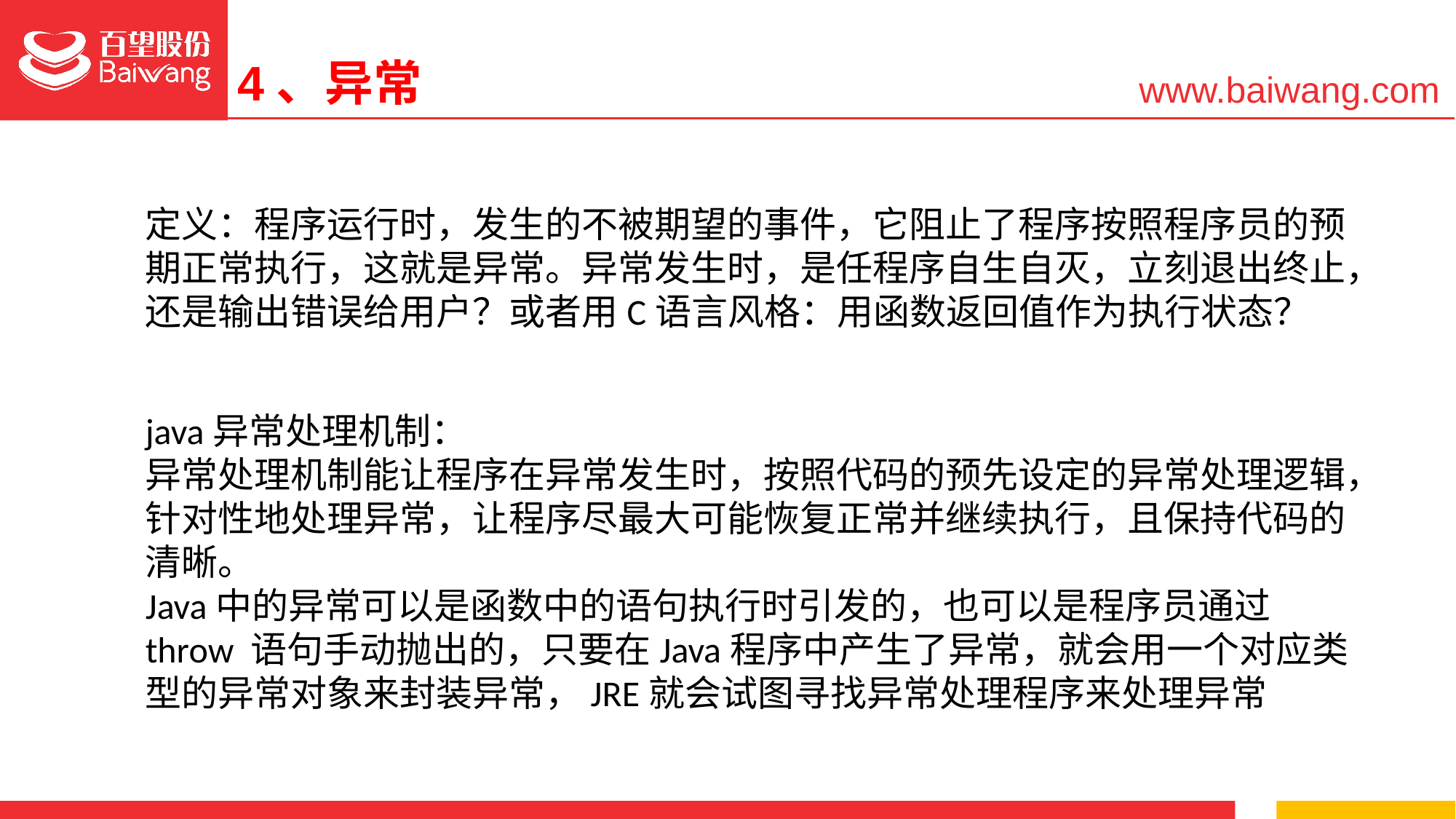

4、异常
定义：程序运行时，发生的不被期望的事件，它阻止了程序按照程序员的预期正常执行，这就是异常。异常发生时，是任程序自生自灭，立刻退出终止，还是输出错误给用户？或者用C语言风格：用函数返回值作为执行状态？
java异常处理机制：
异常处理机制能让程序在异常发生时，按照代码的预先设定的异常处理逻辑，针对性地处理异常，让程序尽最大可能恢复正常并继续执行，且保持代码的清晰。
Java中的异常可以是函数中的语句执行时引发的，也可以是程序员通过throw 语句手动抛出的，只要在Java程序中产生了异常，就会用一个对应类型的异常对象来封装异常，JRE就会试图寻找异常处理程序来处理异常